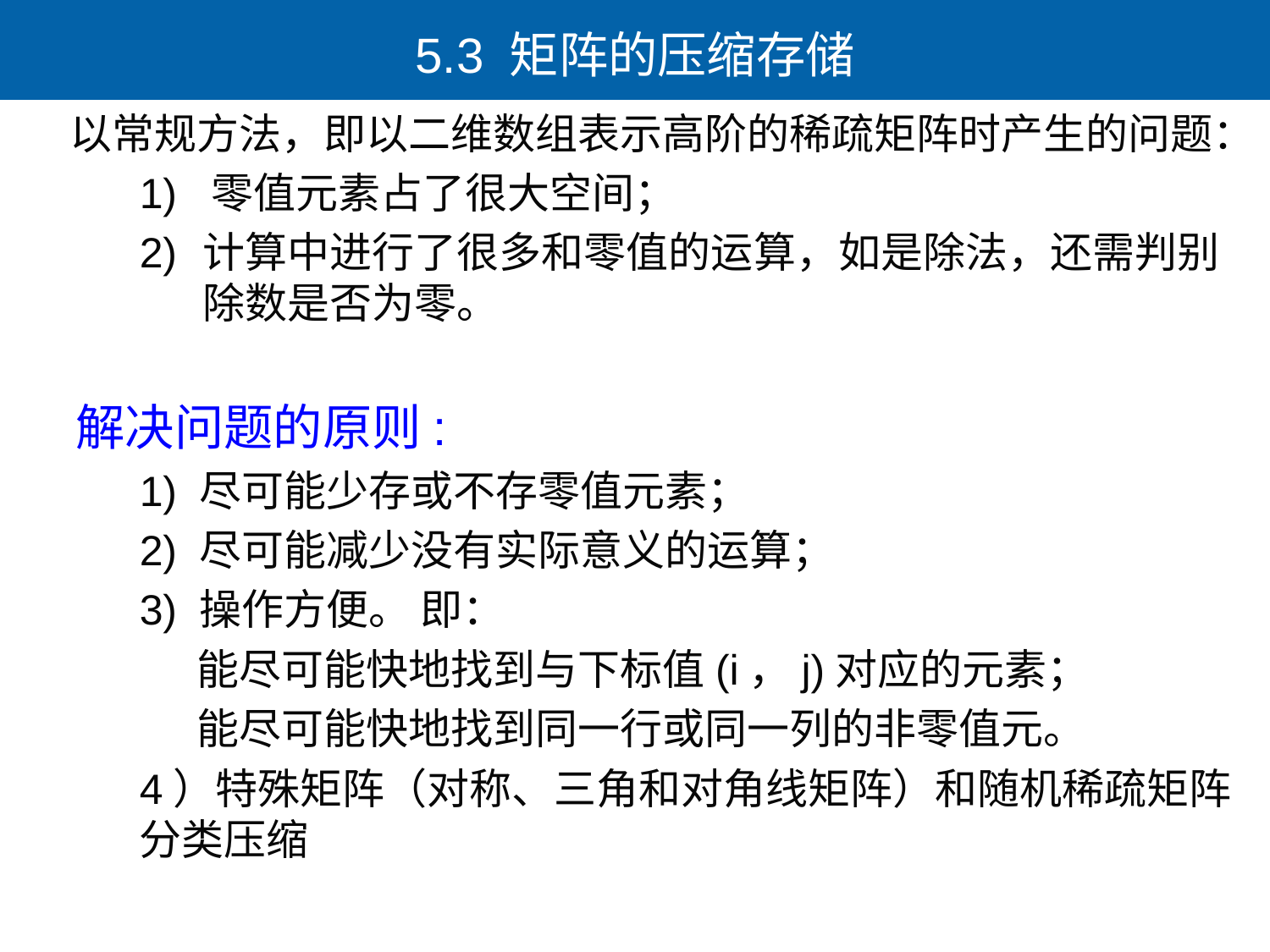

5.3 矩阵的压缩存储

     以常规方法，即以二维数组表示高阶的稀疏矩阵时产生的问题：
1)  零值元素占了很大空间；
计算中进行了很多和零值的运算，如是除法，还需判别除数是否为零。

解决问题的原则:
1) 尽可能少存或不存零值元素；
2) 尽可能减少没有实际意义的运算；
3) 操作方便。 即：
     能尽可能快地找到与下标值(i，j)对应的元素；
     能尽可能快地找到同一行或同一列的非零值元。
4）特殊矩阵（对称、三角和对角线矩阵）和随机稀疏矩阵分类压缩